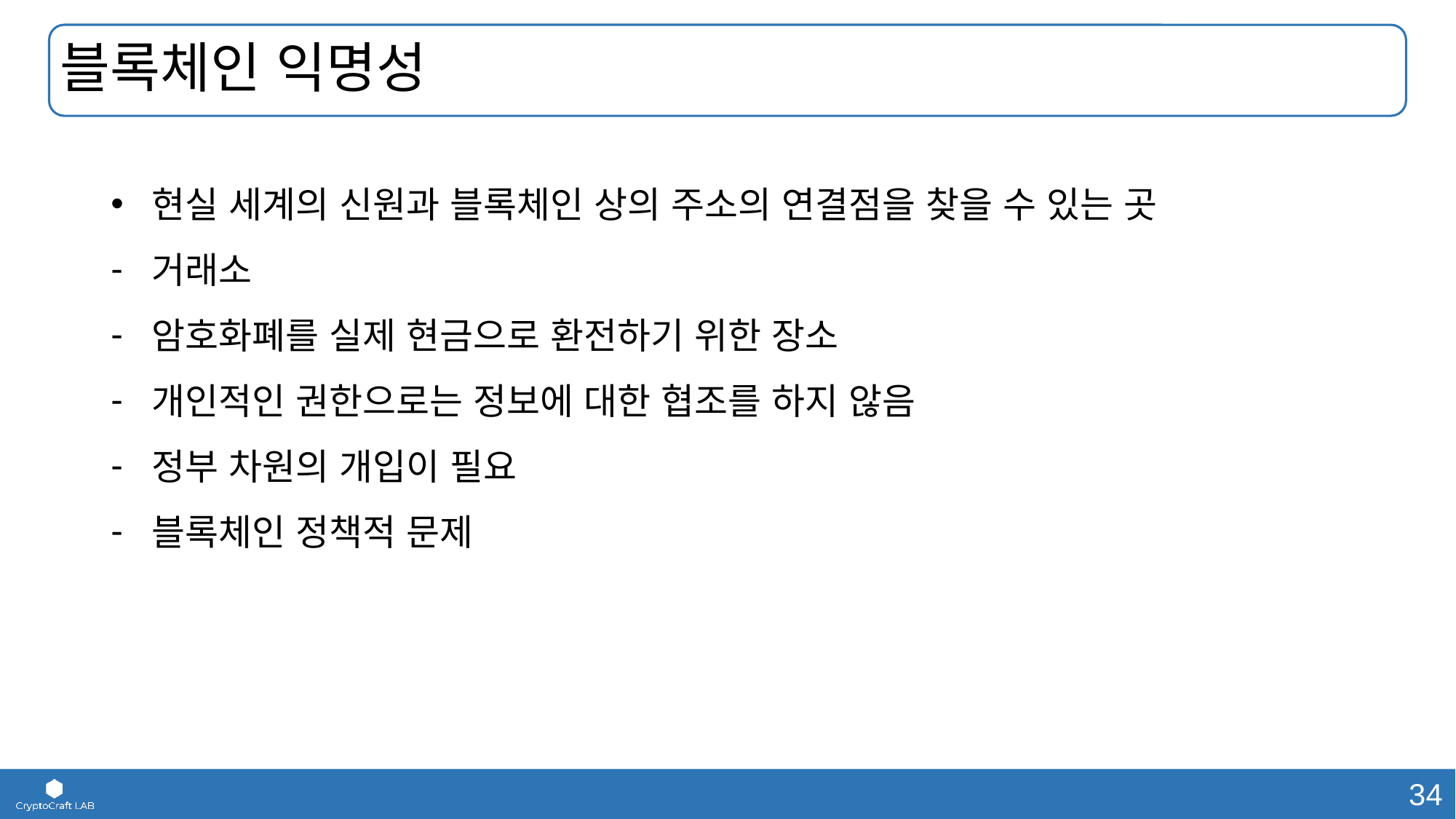

# 블록체인 익명성
현실 세계의 신원과 블록체인 상의 주소의 연결점을 찾을 수 있는 곳
거래소
암호화폐를 실제 현금으로 환전하기 위한 장소
개인적인 권한으로는 정보에 대한 협조를 하지 않음
정부 차원의 개입이 필요
블록체인 정책적 문제